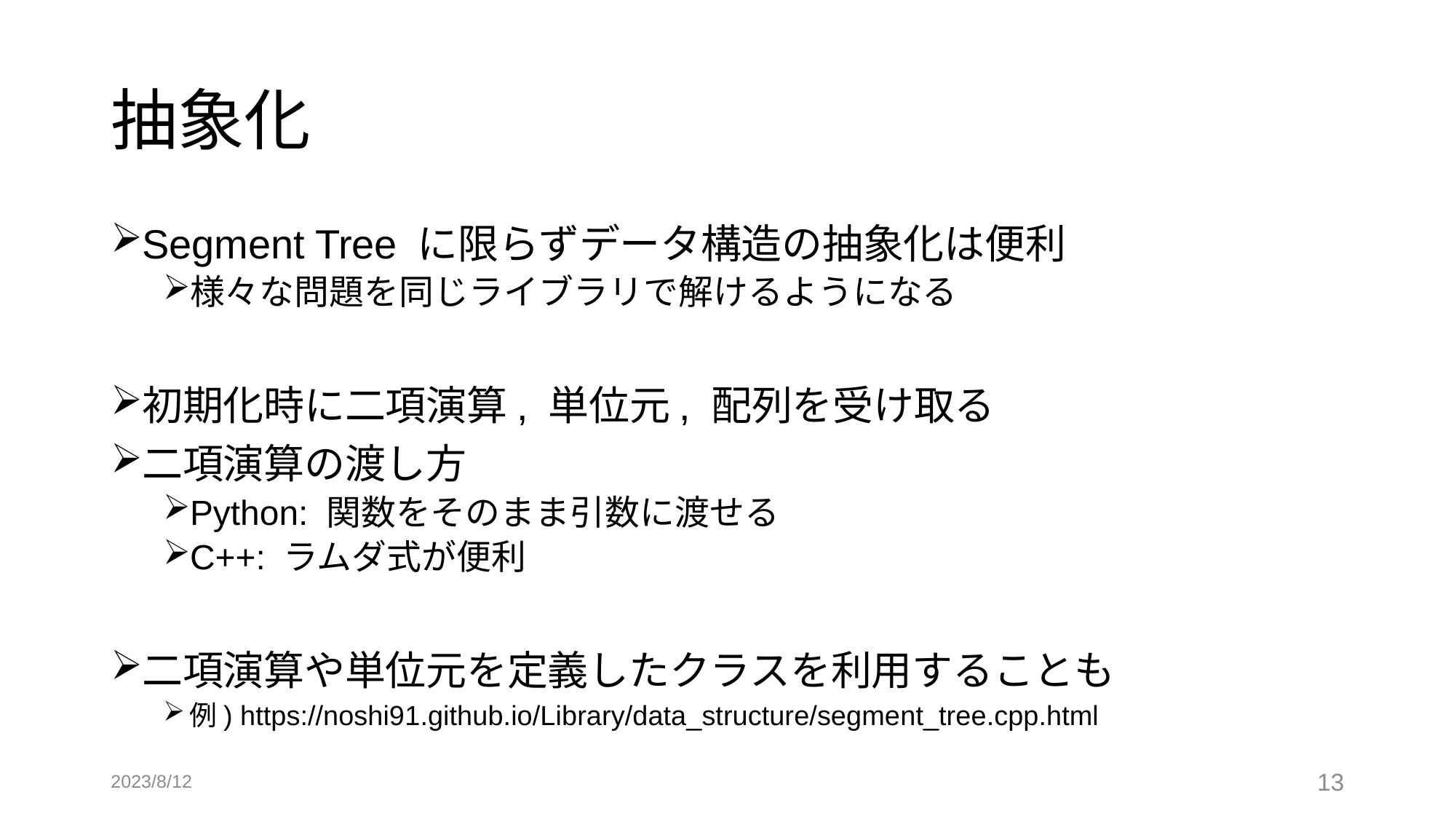

# 抽象化
Segment Tree に限らずデータ構造の抽象化は便利
様々な問題を同じライブラリで解けるようになる

初期化時に二項演算, 単位元, 配列を受け取る
二項演算の渡し方
Python: 関数をそのまま引数に渡せる
C++: ラムダ式が便利

二項演算や単位元を定義したクラスを利用することも
例) https://noshi91.github.io/Library/data_structure/segment_tree.cpp.html
2023/8/12
13